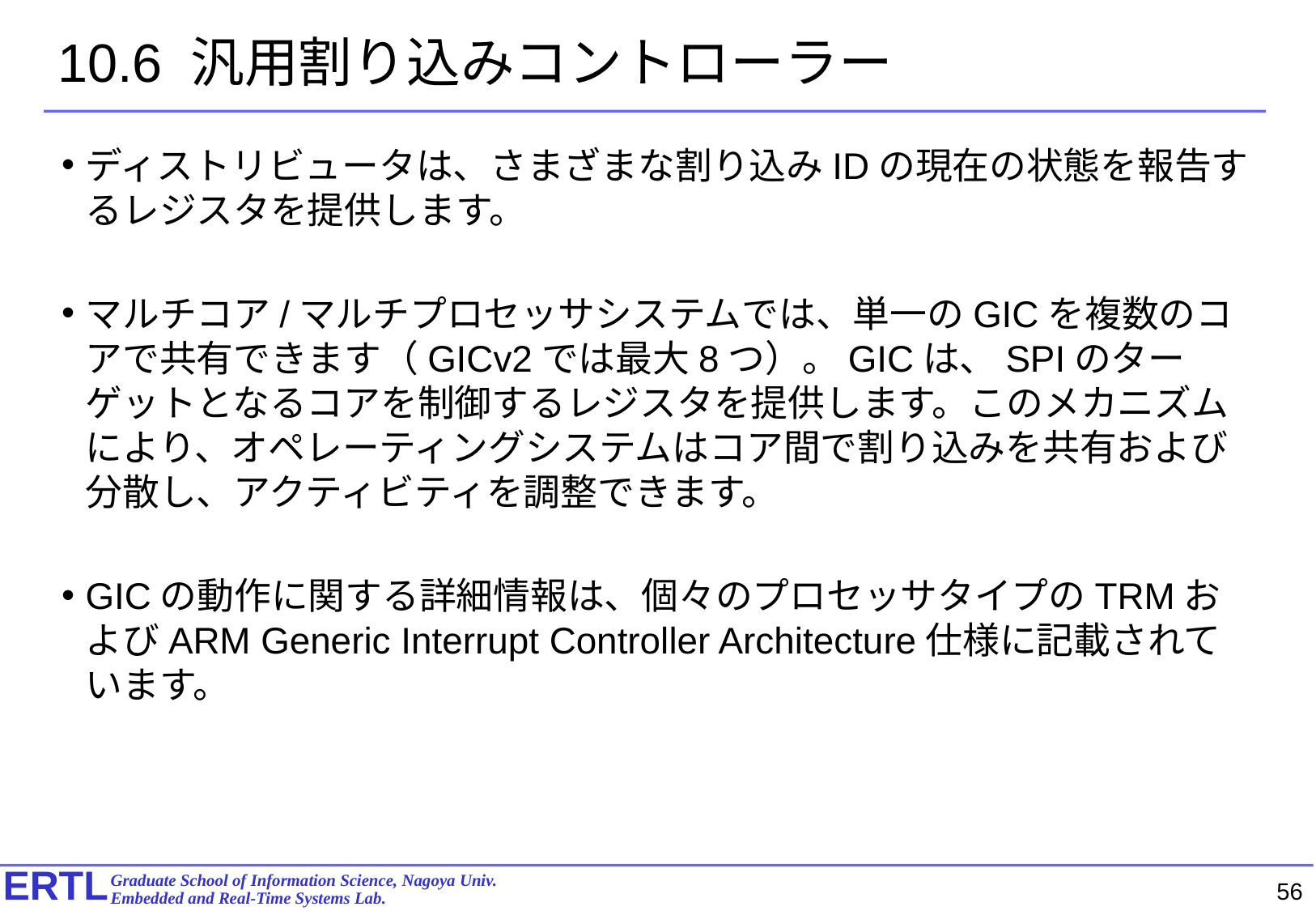

# 10.6 汎用割り込みコントローラー
ディストリビュータは、さまざまな割り込みIDの現在の状態を報告するレジスタを提供します。

マルチコア/マルチプロセッサシステムでは、単一のGICを複数のコアで共有できます（GICv2では最大8つ）。GICは、SPIのターゲットとなるコアを制御するレジスタを提供します。このメカニズムにより、オペレーティングシステムはコア間で割り込みを共有および分散し、アクティビティを調整できます。

GICの動作に関する詳細情報は、個々のプロセッサタイプのTRMおよびARM Generic Interrupt Controller Architecture仕様に記載されています。
56